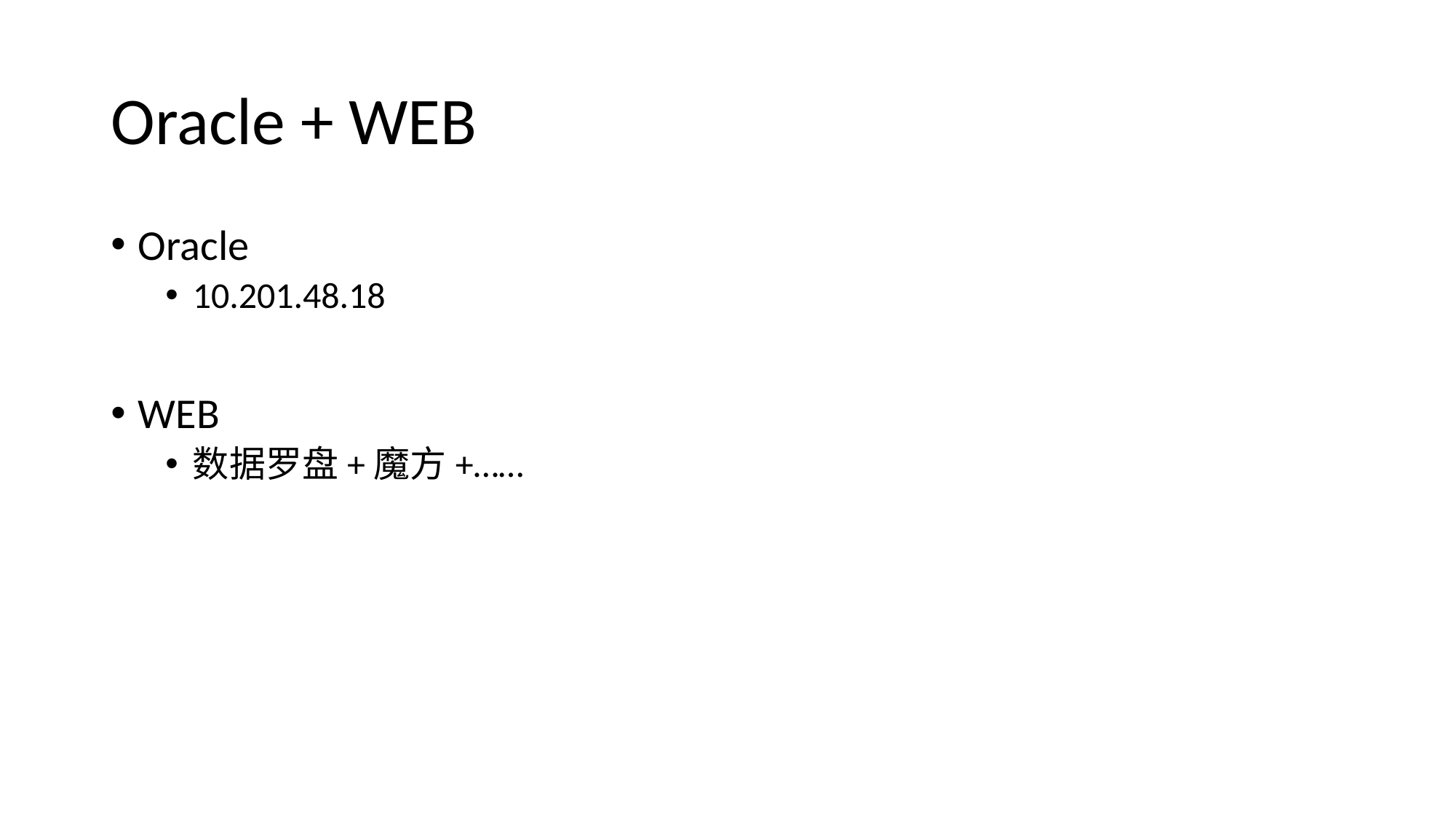

# Oracle + WEB
Oracle
10.201.48.18

WEB
数据罗盘+魔方+……